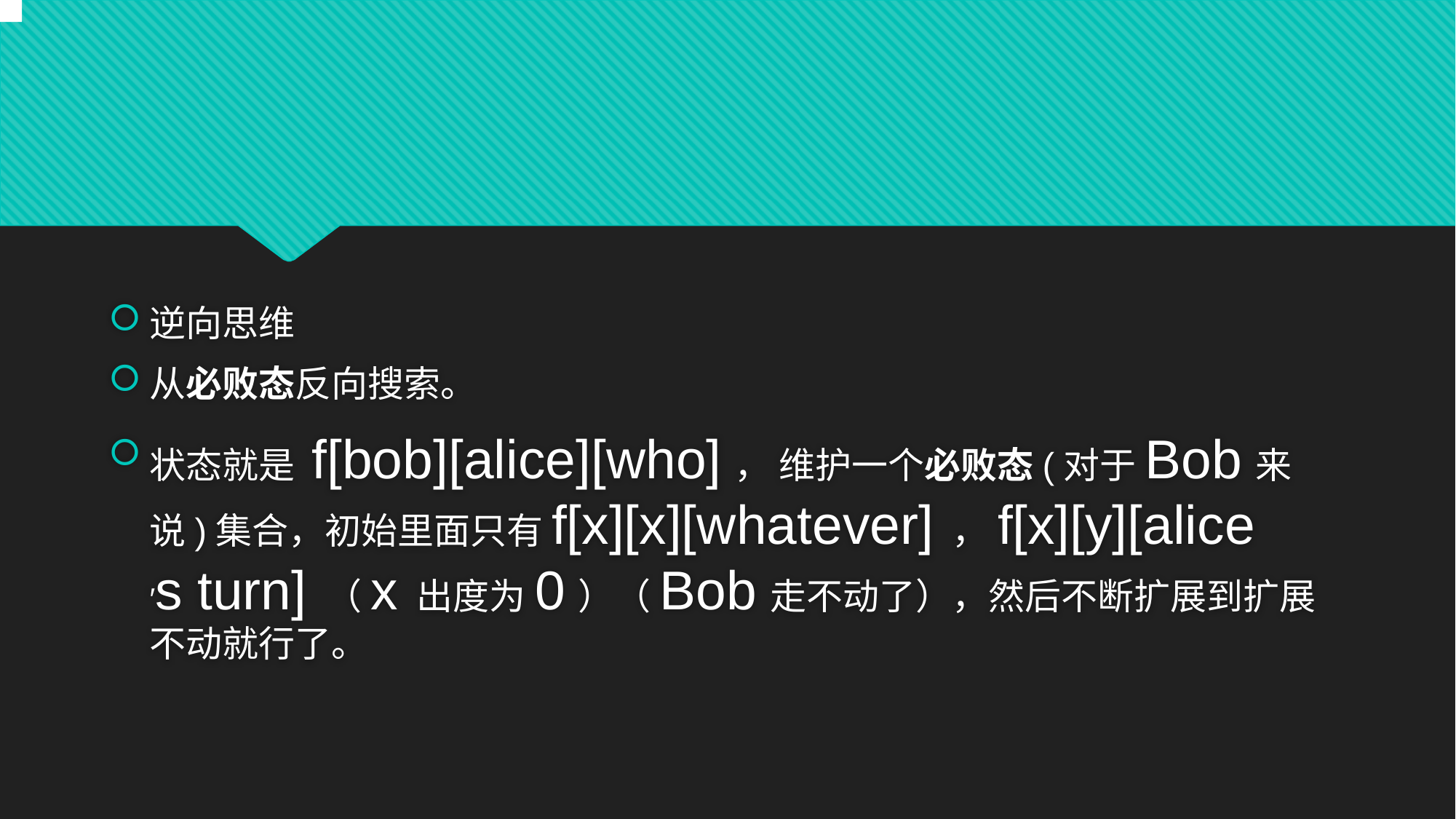

#
逆向思维
从必败态反向搜索。
状态就是 f[bob][alice][who]， 维护一个必败态(对于Bob来说)集合，初始里面只有f[x][x][whatever] ，f[x][y][alice′s turn] （x 出度为0）（Bob走不动了），然后不断扩展到扩展不动就行了。